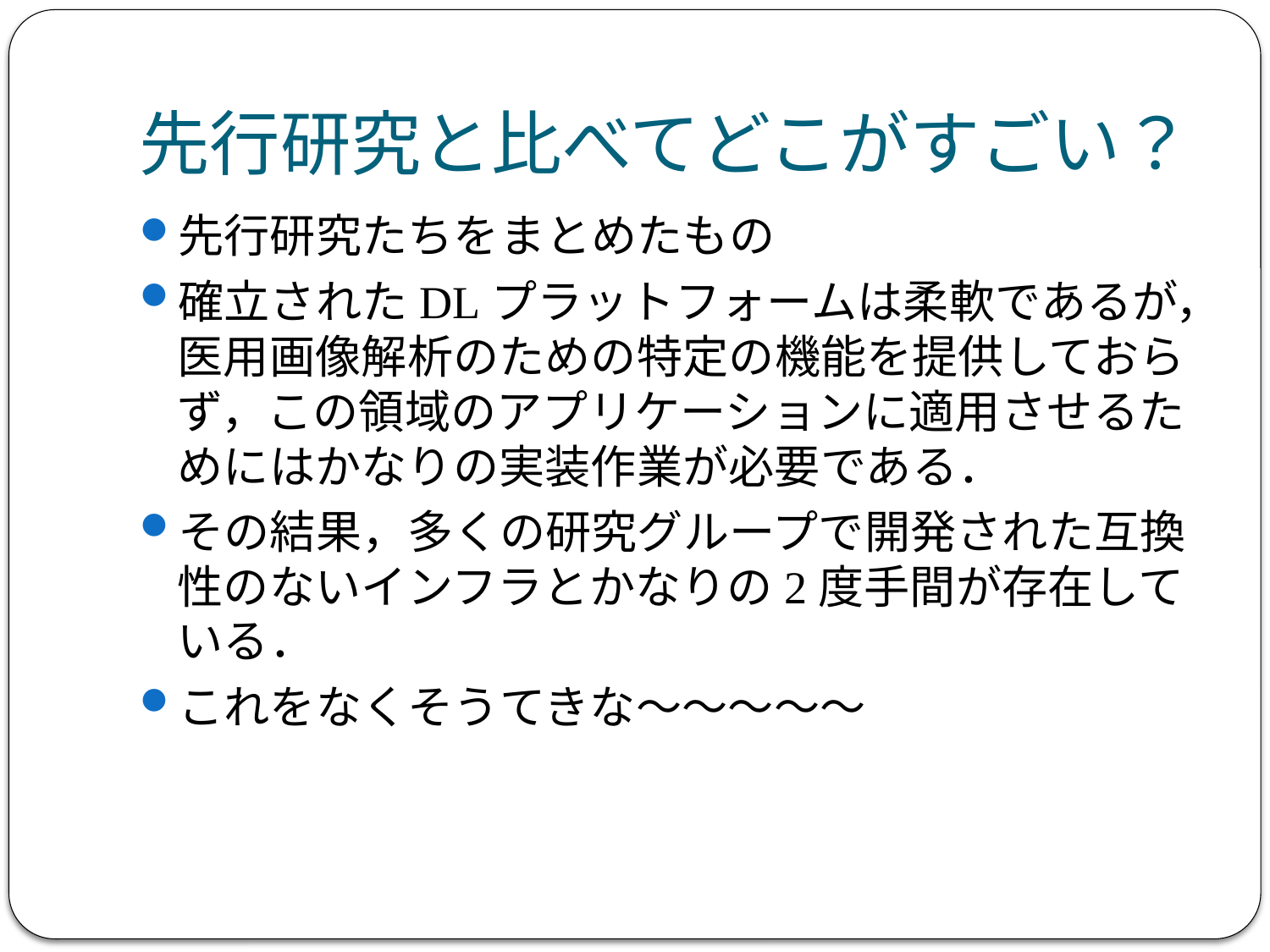

# 先行研究と比べてどこがすごい？
先行研究たちをまとめたもの
確立されたDLプラットフォームは柔軟であるが，医用画像解析のための特定の機能を提供しておらず，この領域のアプリケーションに適用させるためにはかなりの実装作業が必要である．
その結果，多くの研究グループで開発された互換性のないインフラとかなりの2度手間が存在している．
これをなくそうてきな～～～～～